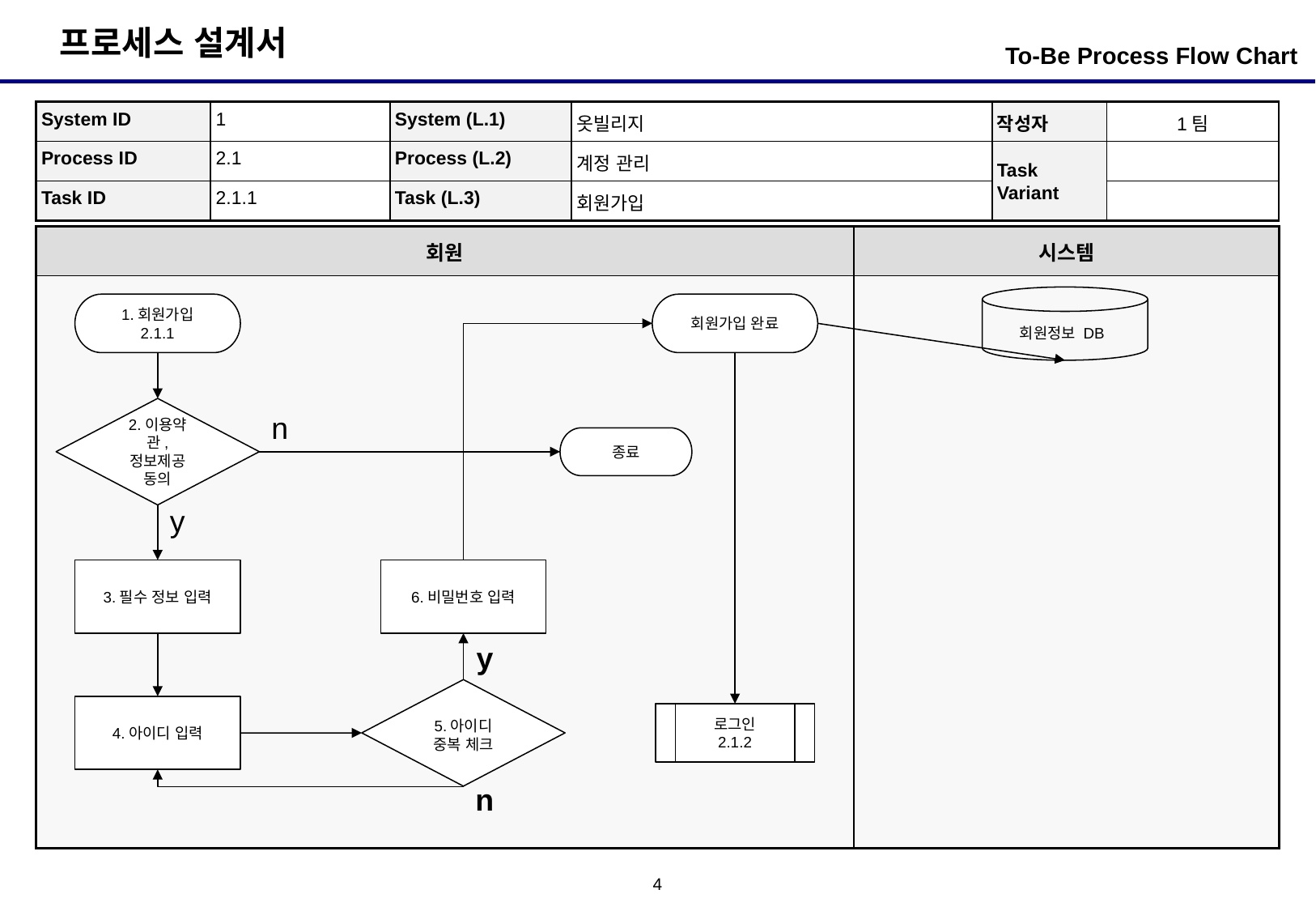

To-Be Process Flow Chart
| System ID | 1 | System (L.1) | 옷빌리지 | 작성자 | 1팀 |
| --- | --- | --- | --- | --- | --- |
| Process ID | 2.1 | Process (L.2) | 계정 관리 | Task Variant |  |
| Task ID | 2.1.1 | Task (L.3) | 회원가입 |  |  |
| 회원 | 시스템 |
| --- | --- |
|  |  |
회원정보 DB
1.회원가입
2.1.1
회원가입 완료
n

2.이용약관,
정보제공 동의

종료
y
3.필수 정보 입력
6.비밀번호 입력
y

5.아이디 중복 체크

4.아이디 입력
로그인
2.1.2
n